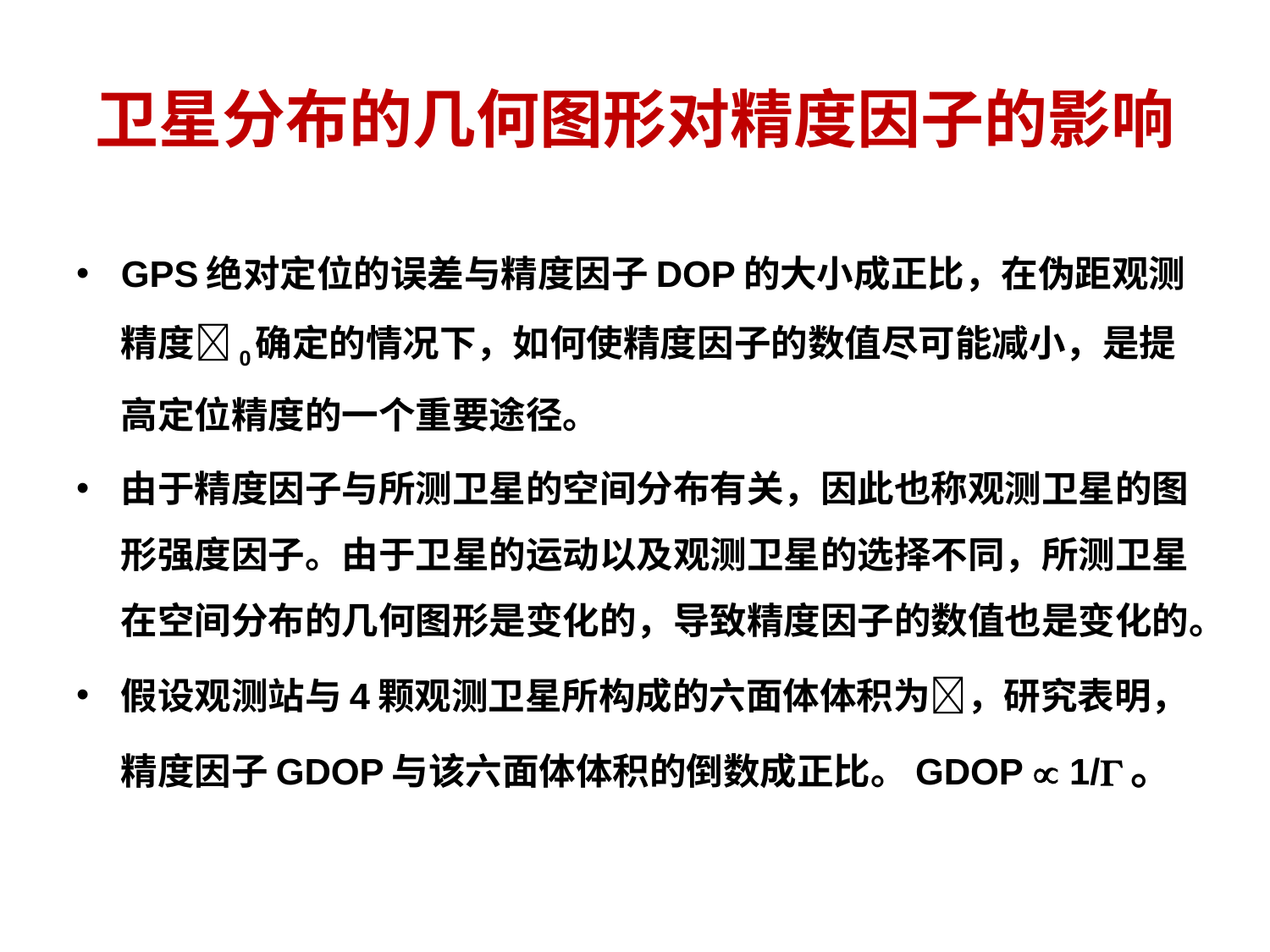

# 卫星分布的几何图形对精度因子的影响
GPS绝对定位的误差与精度因子DOP的大小成正比，在伪距观测精度σ0确定的情况下，如何使精度因子的数值尽可能减小，是提高定位精度的一个重要途径。
由于精度因子与所测卫星的空间分布有关，因此也称观测卫星的图形强度因子。由于卫星的运动以及观测卫星的选择不同，所测卫星在空间分布的几何图形是变化的，导致精度因子的数值也是变化的。
假设观测站与4颗观测卫星所构成的六面体体积为Γ，研究表明，精度因子GDOP与该六面体体积的倒数成正比。GDOP ∝ 1/Γ。